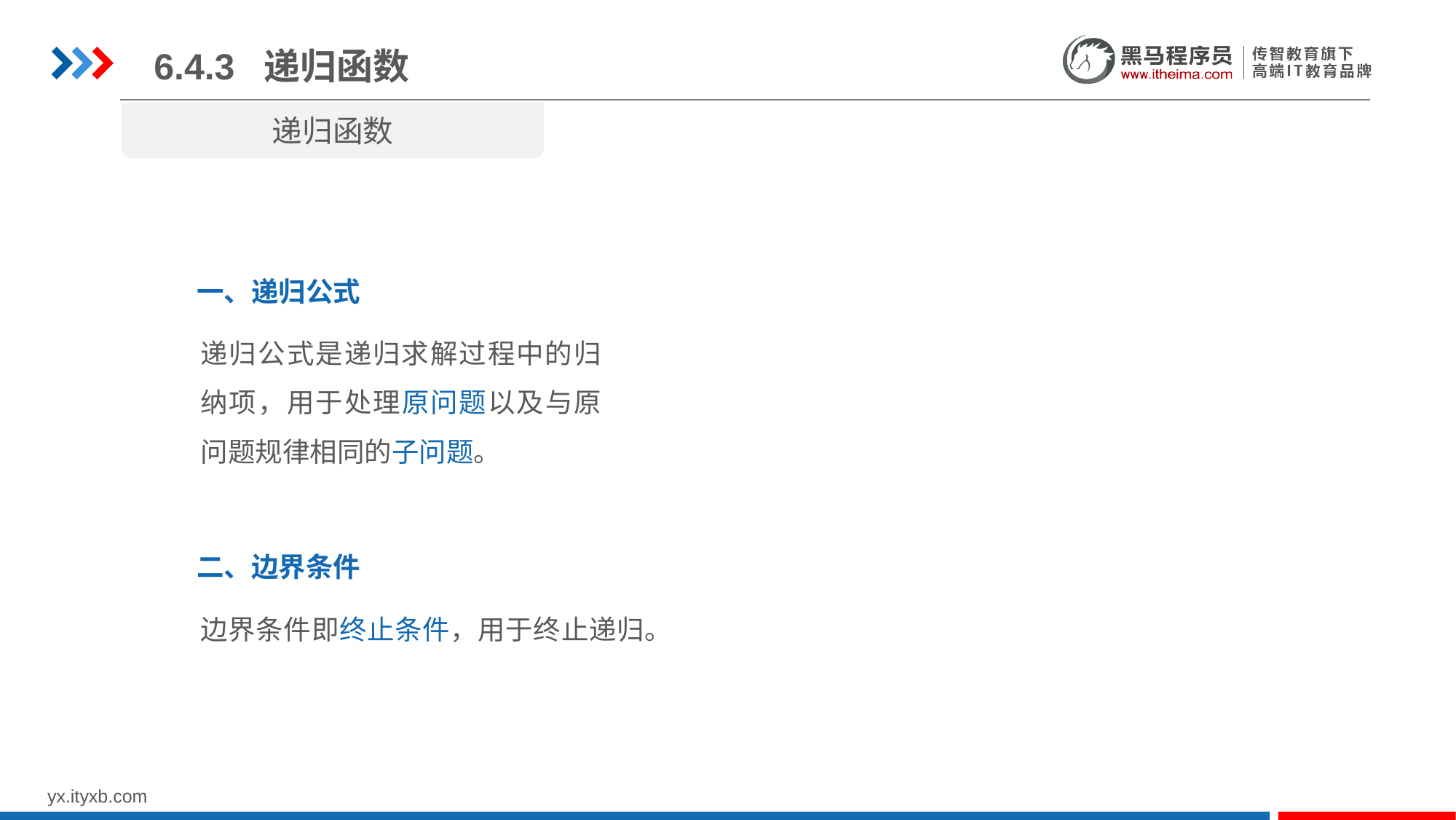

6.4.3  递归函数

递归函数
一、递归公式
递归公式是递归求解过程中的归纳项，用于处理原问题以及与原问题规律相同的子问题。
二、边界条件
边界条件即终止条件，用于终止递归。